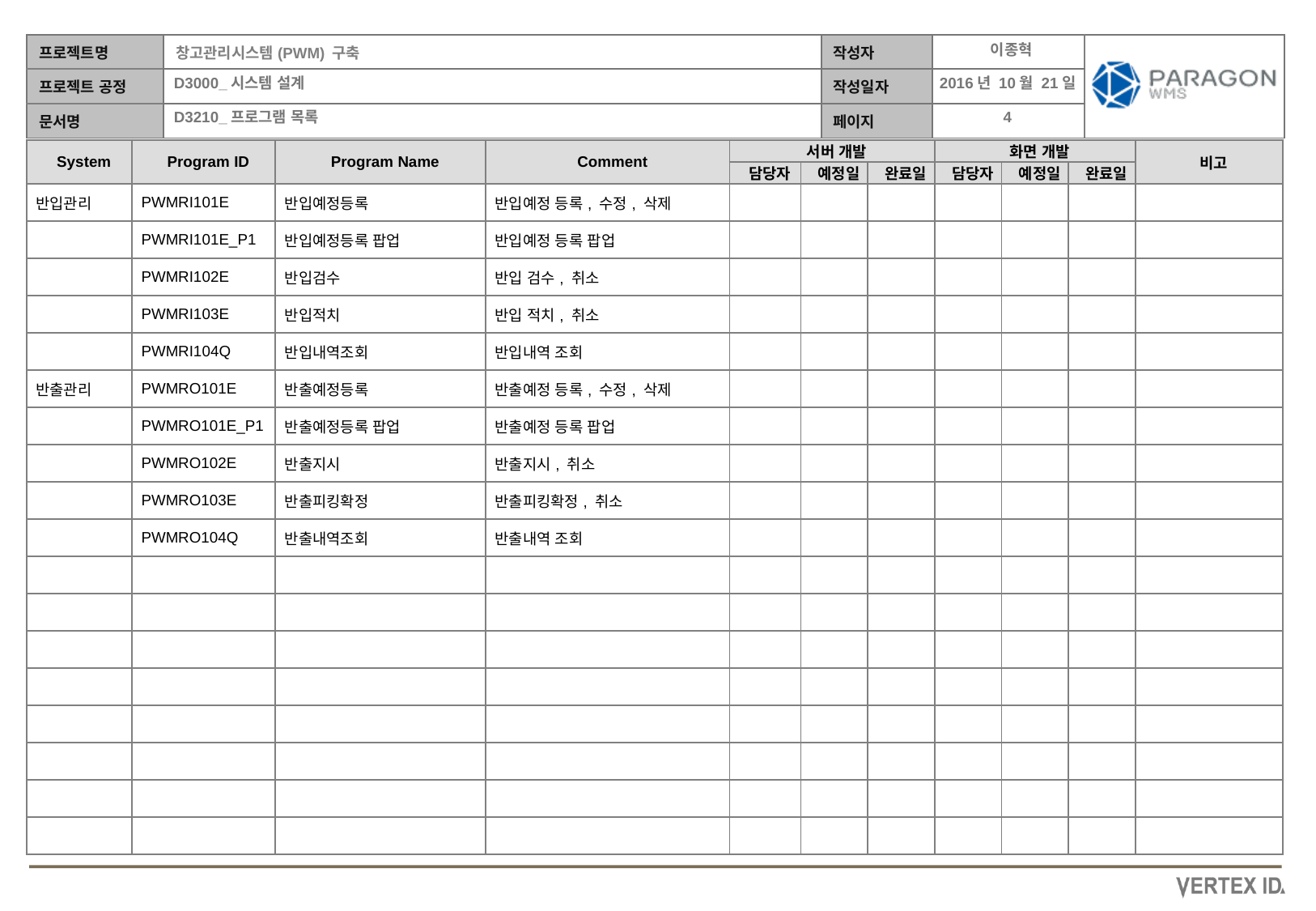

이종혁
2016년 10월 21일
| System | Program ID | Program Name | Comment | 서버 개발 |  |  | 화면 개발 |  |  | 비고 |
| --- | --- | --- | --- | --- | --- | --- | --- | --- | --- | --- |
|  |  |  |  | 담당자 | 예정일 | 완료일 | 담당자 | 예정일 | 완료일 |  |
| 반입관리 | PWMRI101E | 반입예정등록 | 반입예정 등록, 수정, 삭제 |  |  |  |  |  |  |  |
|  | PWMRI101E\_P1 | 반입예정등록 팝업 | 반입예정 등록 팝업 |  |  |  |  |  |  |  |
|  | PWMRI102E | 반입검수 | 반입 검수, 취소 |  |  |  |  |  |  |  |
|  | PWMRI103E | 반입적치 | 반입 적치, 취소 |  |  |  |  |  |  |  |
|  | PWMRI104Q | 반입내역조회 | 반입내역 조회 |  |  |  |  |  |  |  |
| 반출관리 | PWMRO101E | 반출예정등록 | 반출예정 등록, 수정, 삭제 |  |  |  |  |  |  |  |
|  | PWMRO101E\_P1 | 반출예정등록 팝업 | 반출예정 등록 팝업 |  |  |  |  |  |  |  |
|  | PWMRO102E | 반출지시 | 반출지시, 취소 |  |  |  |  |  |  |  |
|  | PWMRO103E | 반출피킹확정 | 반출피킹확정, 취소 |  |  |  |  |  |  |  |
|  | PWMRO104Q | 반출내역조회 | 반출내역 조회 |  |  |  |  |  |  |  |
|  |  |  |  |  |  |  |  |  |  |  |
|  |  |  |  |  |  |  |  |  |  |  |
|  |  |  |  |  |  |  |  |  |  |  |
|  |  |  |  |  |  |  |  |  |  |  |
|  |  |  |  |  |  |  |  |  |  |  |
|  |  |  |  |  |  |  |  |  |  |  |
|  |  |  |  |  |  |  |  |  |  |  |
|  |  |  |  |  |  |  |  |  |  |  |